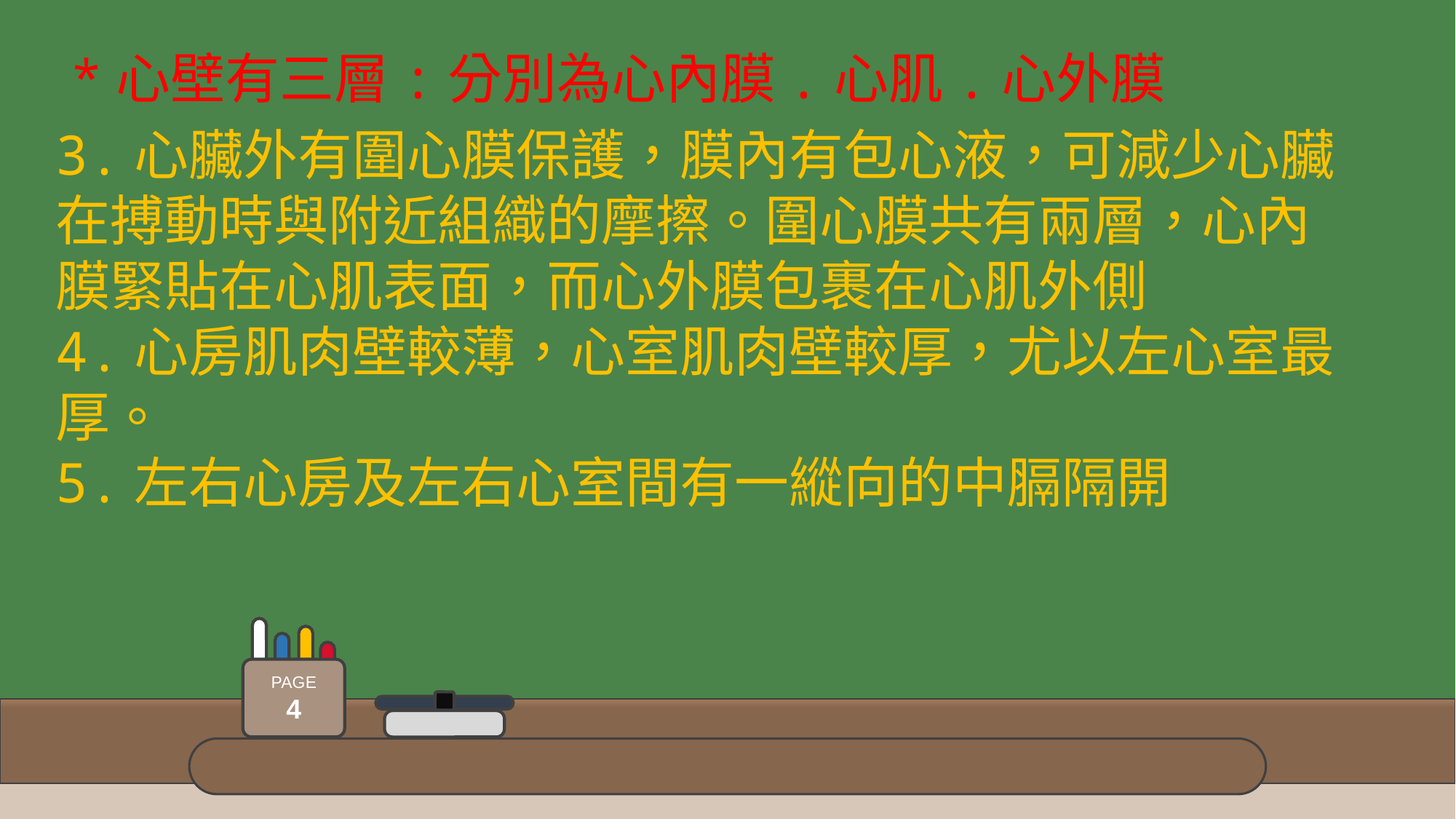

*心壁有三層:分別為心內膜.心肌.心外膜
3.心臟外有圍心膜保護，膜內有包心液，可減少心臟在搏動時與附近組織的摩擦。圍心膜共有兩層，心內膜緊貼在心肌表面，而心外膜包裹在心肌外側
4.心房肌肉壁較薄，心室肌肉壁較厚，尤以左心室最厚。
5.左右心房及左右心室間有一縱向的中膈隔開

PAGE
4